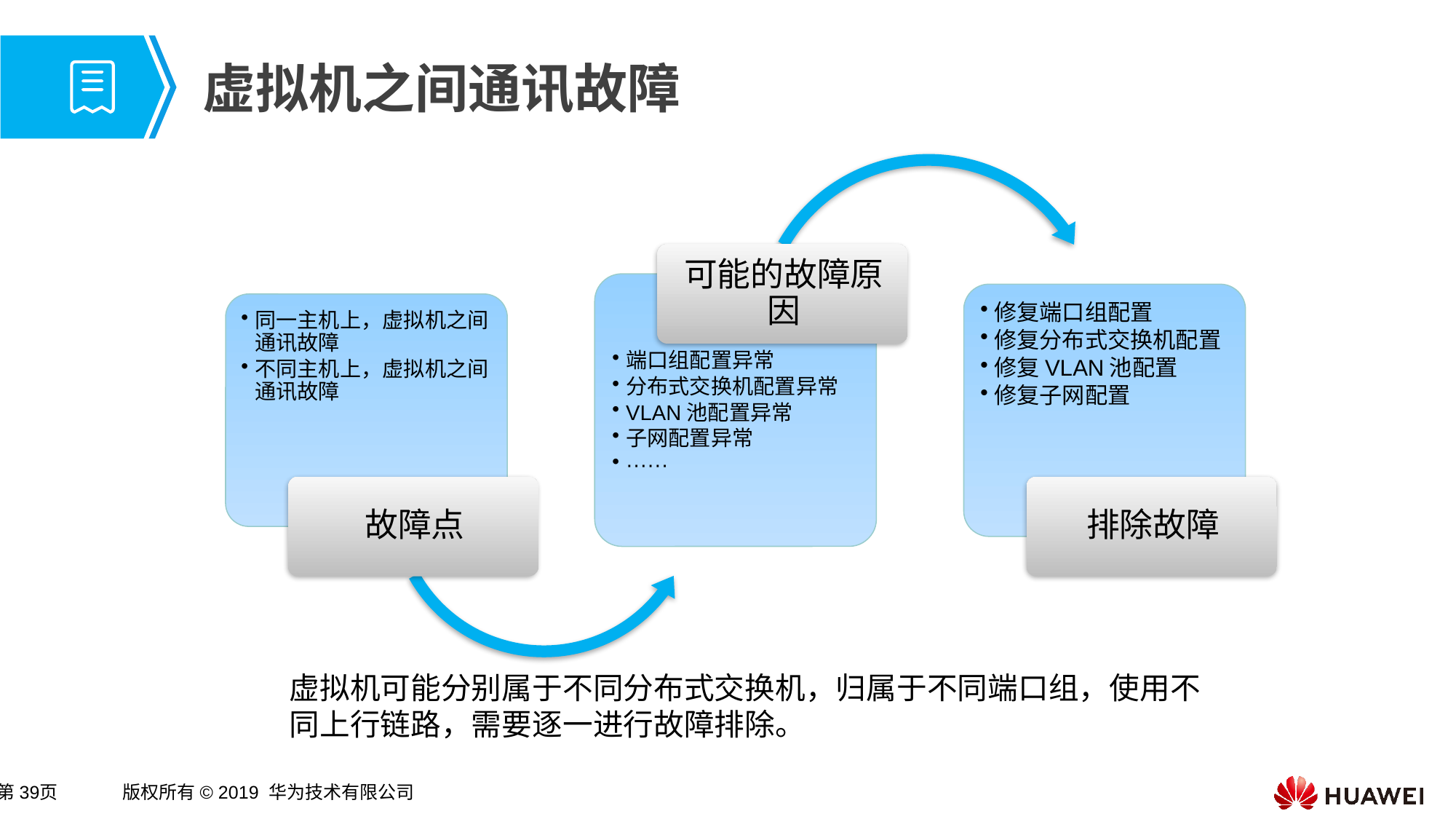

# 虚拟机之间通讯故障
同一主机上，虚拟机之间通讯故障
不同主机上，虚拟机之间通讯故障
故障点
端口组配置异常
分布式交换机配置异常
VLAN池配置异常
子网配置异常
······
可能的故障原因
修复端口组配置
修复分布式交换机配置
修复VLAN池配置
修复子网配置
排除故障
虚拟机可能分别属于不同分布式交换机，归属于不同端口组，使用不同上行链路，需要逐一进行故障排除。